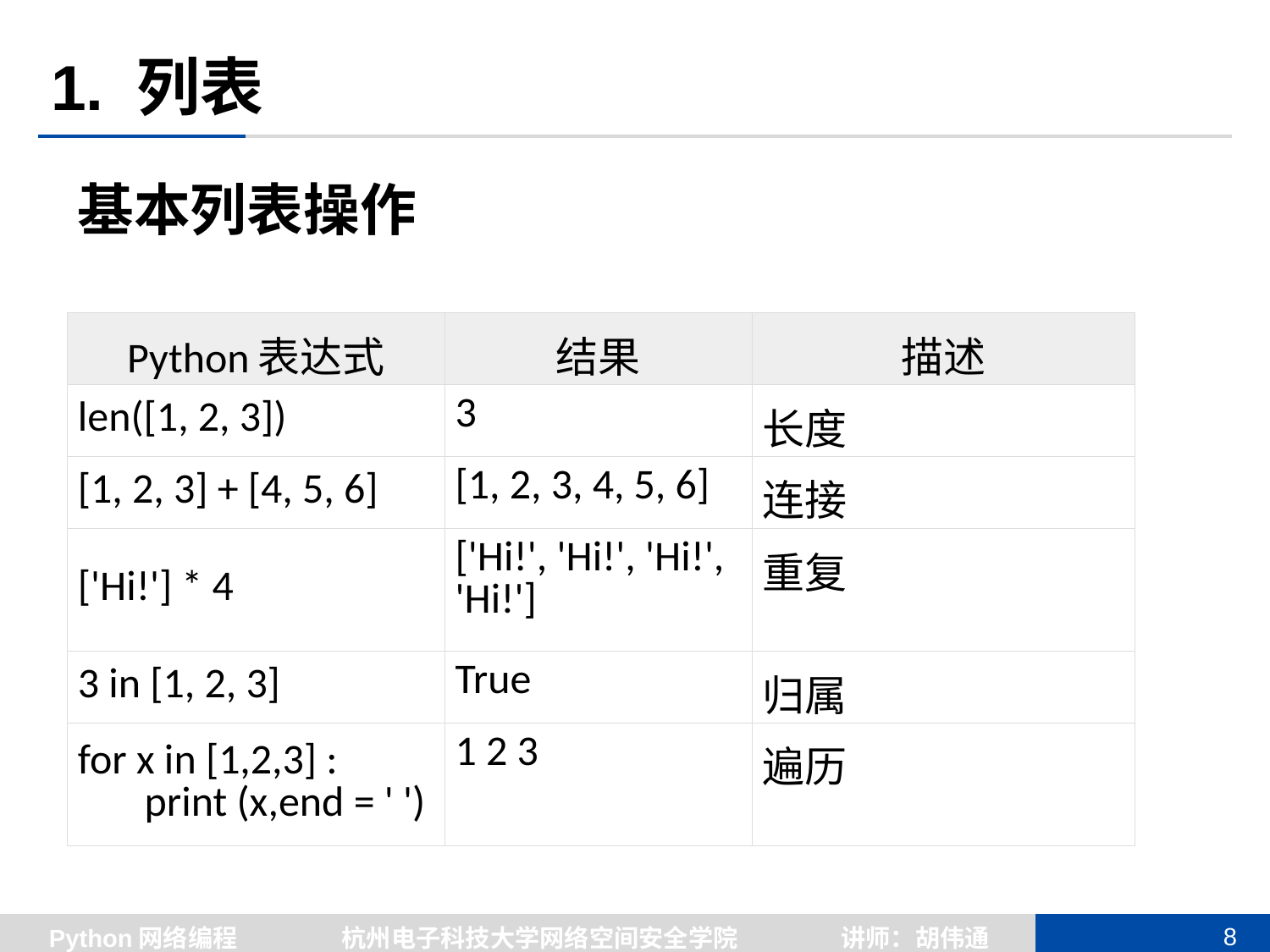

# 1. 列表
基本列表操作
| Python表达式 | 结果 | 描述 |
| --- | --- | --- |
| len([1, 2, 3]) | 3 | 长度 |
| [1, 2, 3] + [4, 5, 6] | [1, 2, 3, 4, 5, 6] | 连接 |
| ['Hi!'] \* 4 | ['Hi!', 'Hi!', 'Hi!', 'Hi!'] | 重复 |
| 3 in [1, 2, 3] | True | 归属 |
| for x in [1,2,3] : print (x,end = ' ') | 1 2 3 | 遍历 |